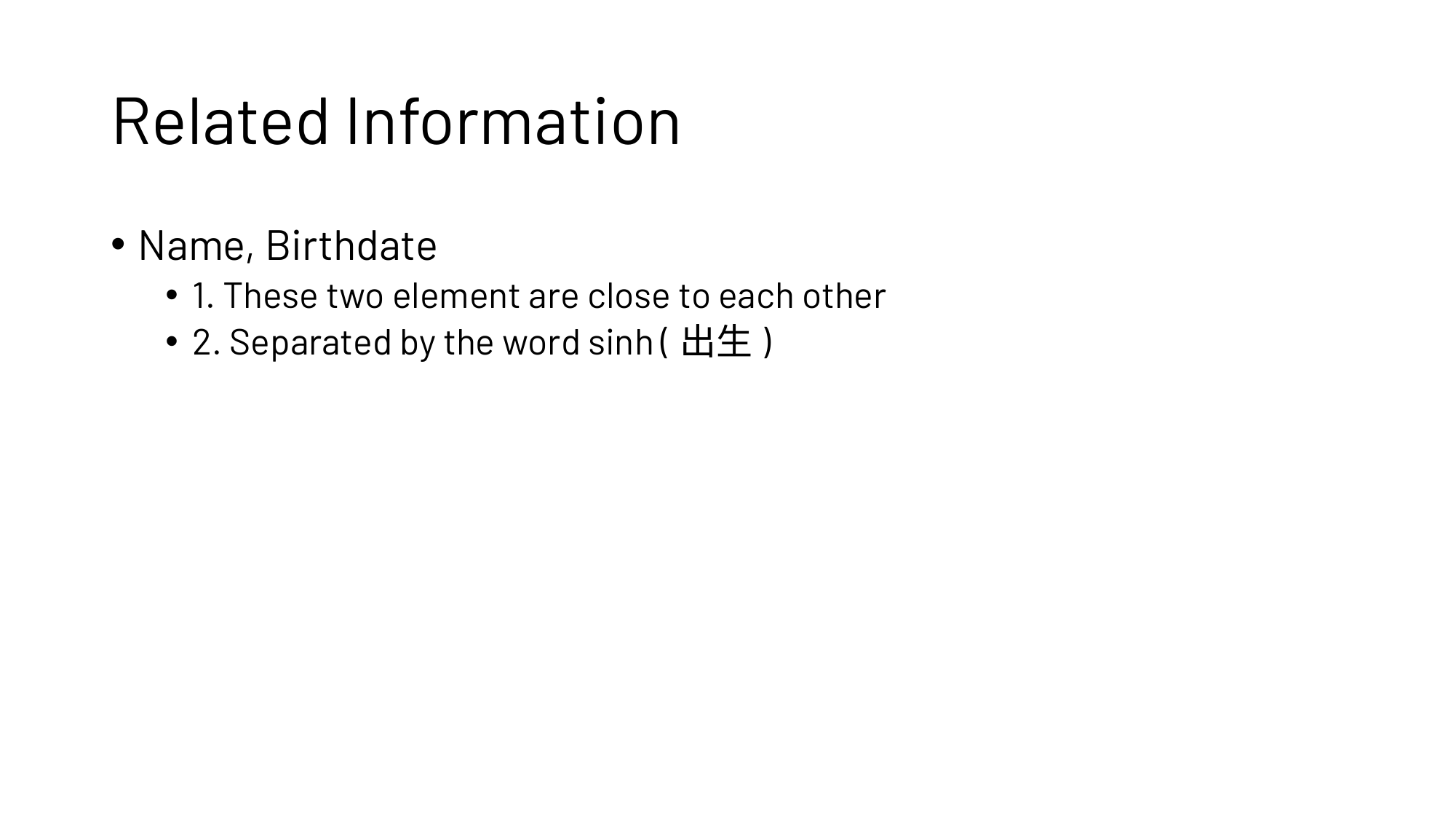

# Related Information
Name, Birthdate
1. These two element are close to each other
2. Separated by the word sinh (出生)